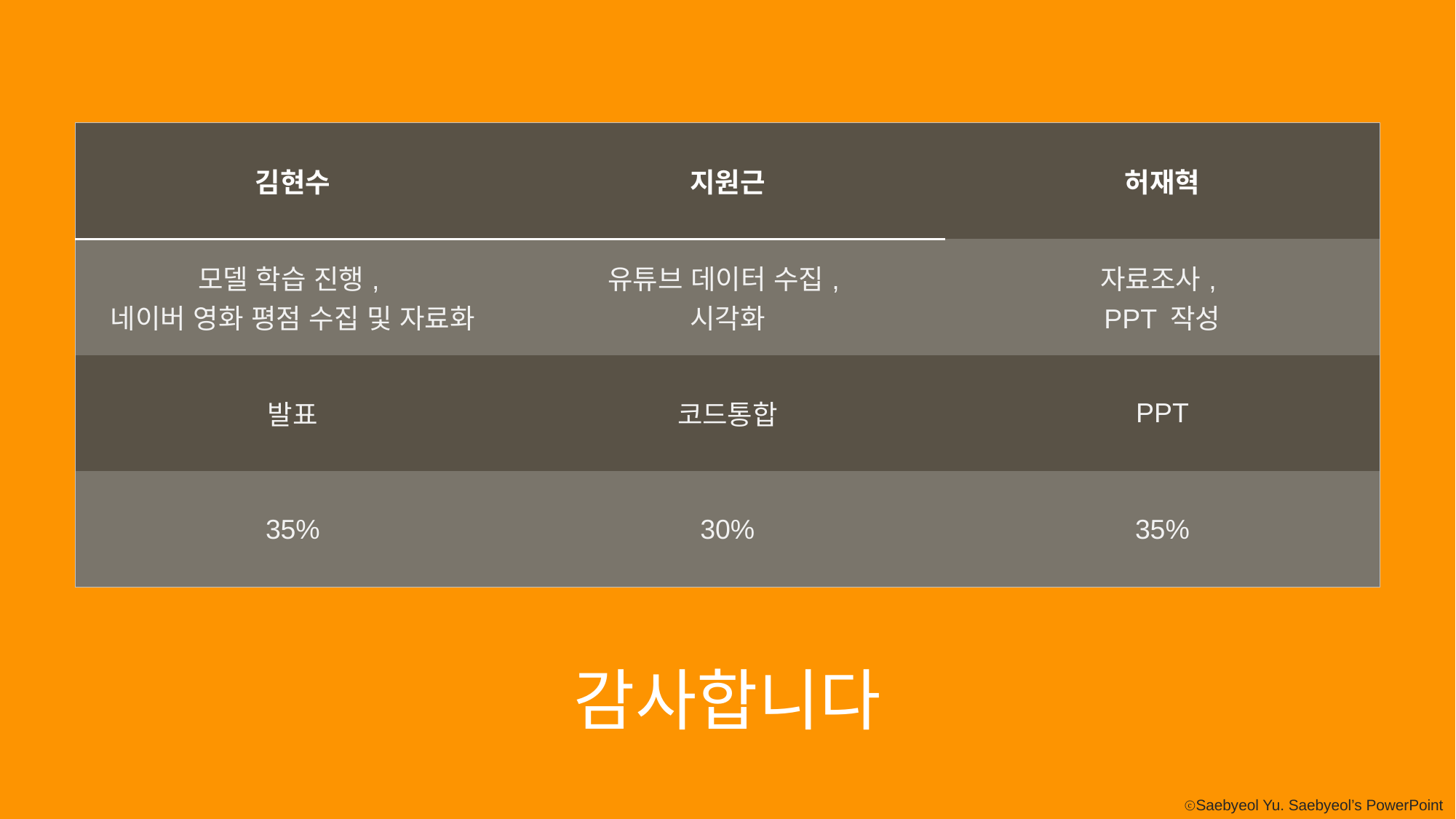

| 김현수 | 지원근 | 허재혁 |
| --- | --- | --- |
| 모델 학습 진행, 네이버 영화 평점 수집 및 자료화 | 유튜브 데이터 수집, 시각화 | 자료조사, PPT 작성 |
| 발표 | 코드통합 | PPT |
| 35% | 30% | 35% |
감사합니다